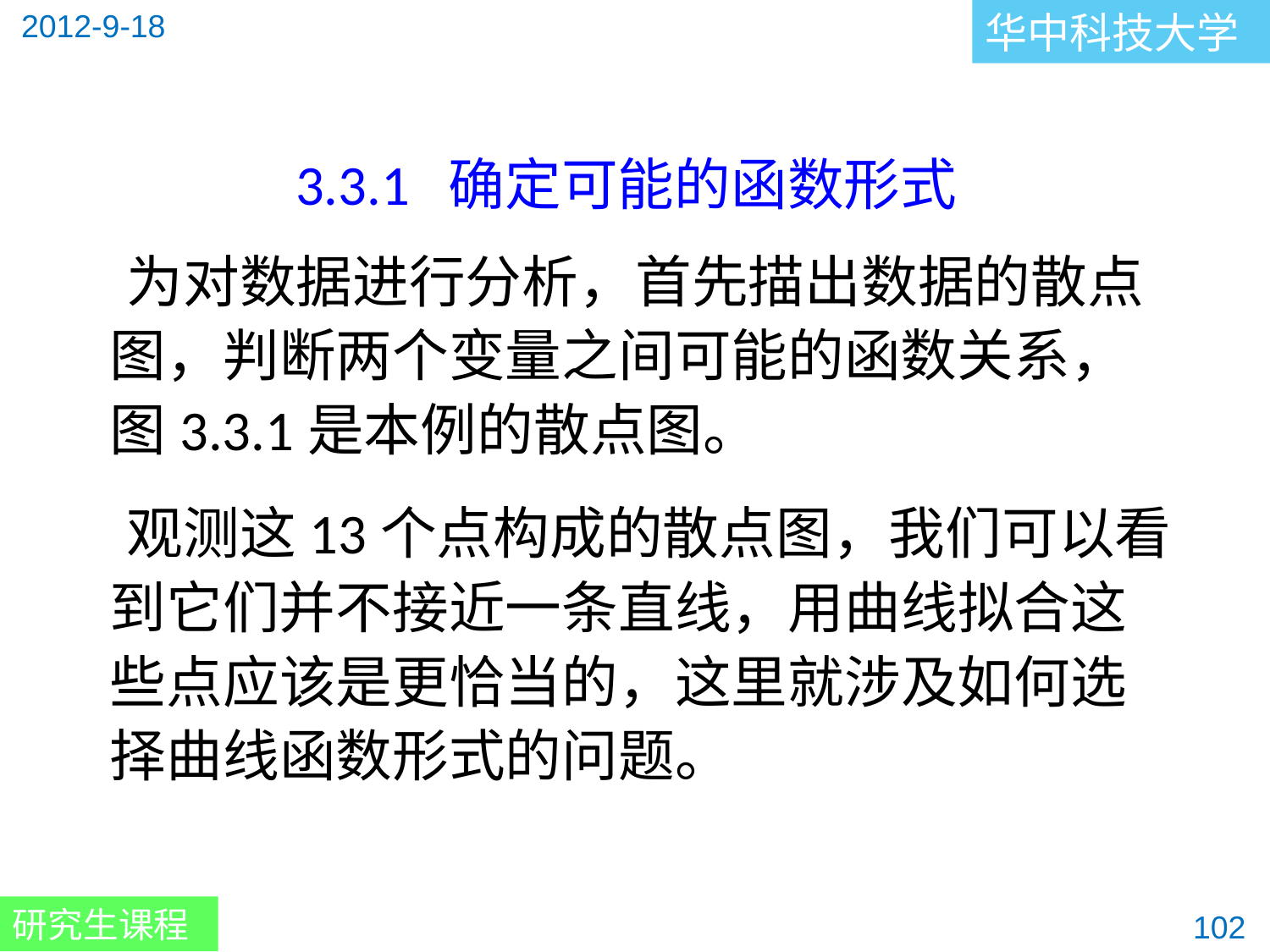

3.3.1  确定可能的函数形式
    为对数据进行分析，首先描出数据的散点图，判断两个变量之间可能的函数关系，图3.3.1是本例的散点图。
    观测这13个点构成的散点图，我们可以看到它们并不接近一条直线，用曲线拟合这些点应该是更恰当的，这里就涉及如何选择曲线函数形式的问题。